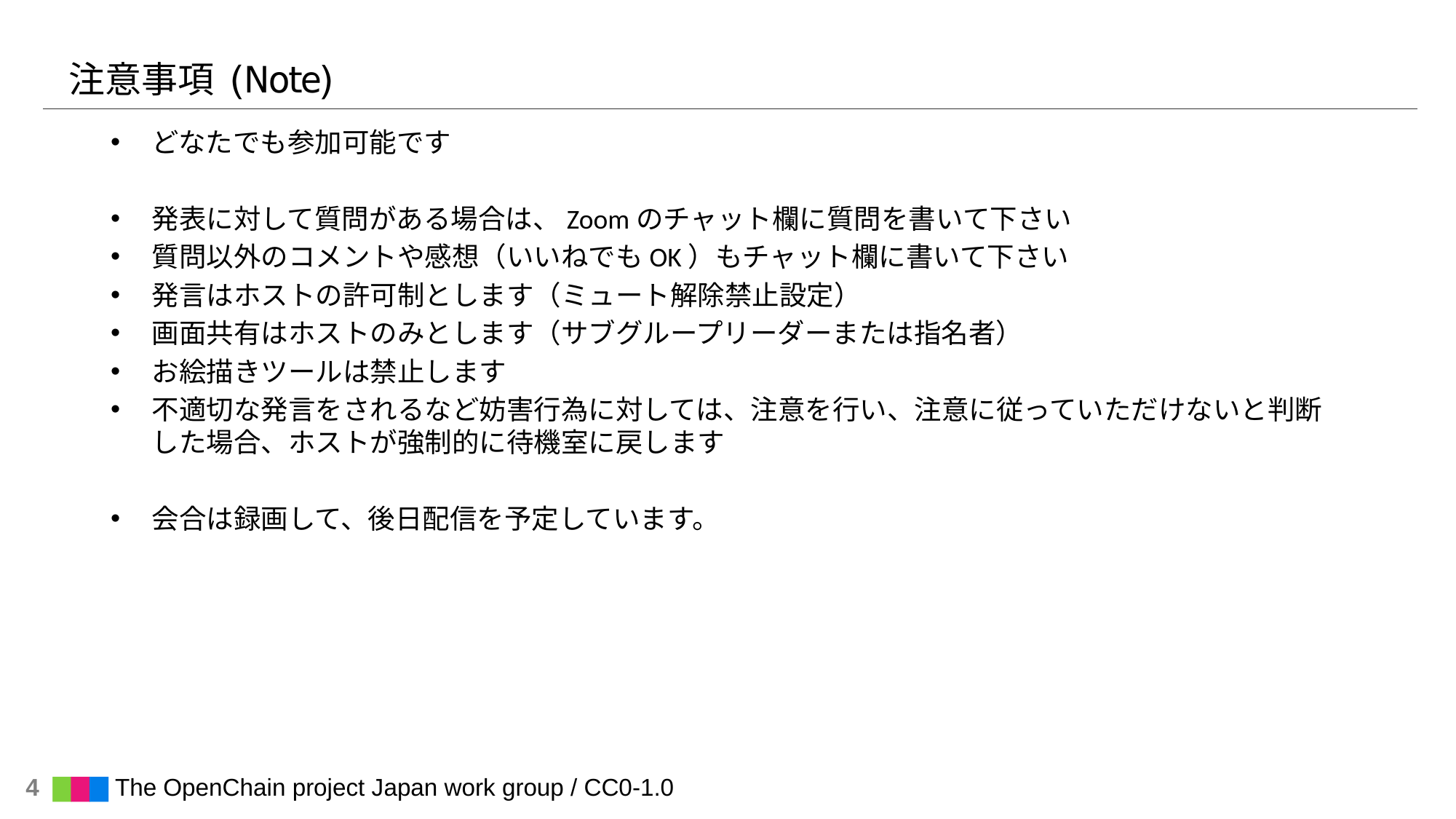

# 注意事項 (Note)
どなたでも参加可能です

発表に対して質問がある場合は、Zoomのチャット欄に質問を書いて下さい
質問以外のコメントや感想（いいねでもOK）もチャット欄に書いて下さい
発言はホストの許可制とします（ミュート解除禁止設定）
画面共有はホストのみとします（サブグループリーダーまたは指名者）
お絵描きツールは禁止します
不適切な発言をされるなど妨害行為に対しては、注意を行い、注意に従っていただけないと判断した場合、ホストが強制的に待機室に戻します

会合は録画して、後日配信を予定しています。